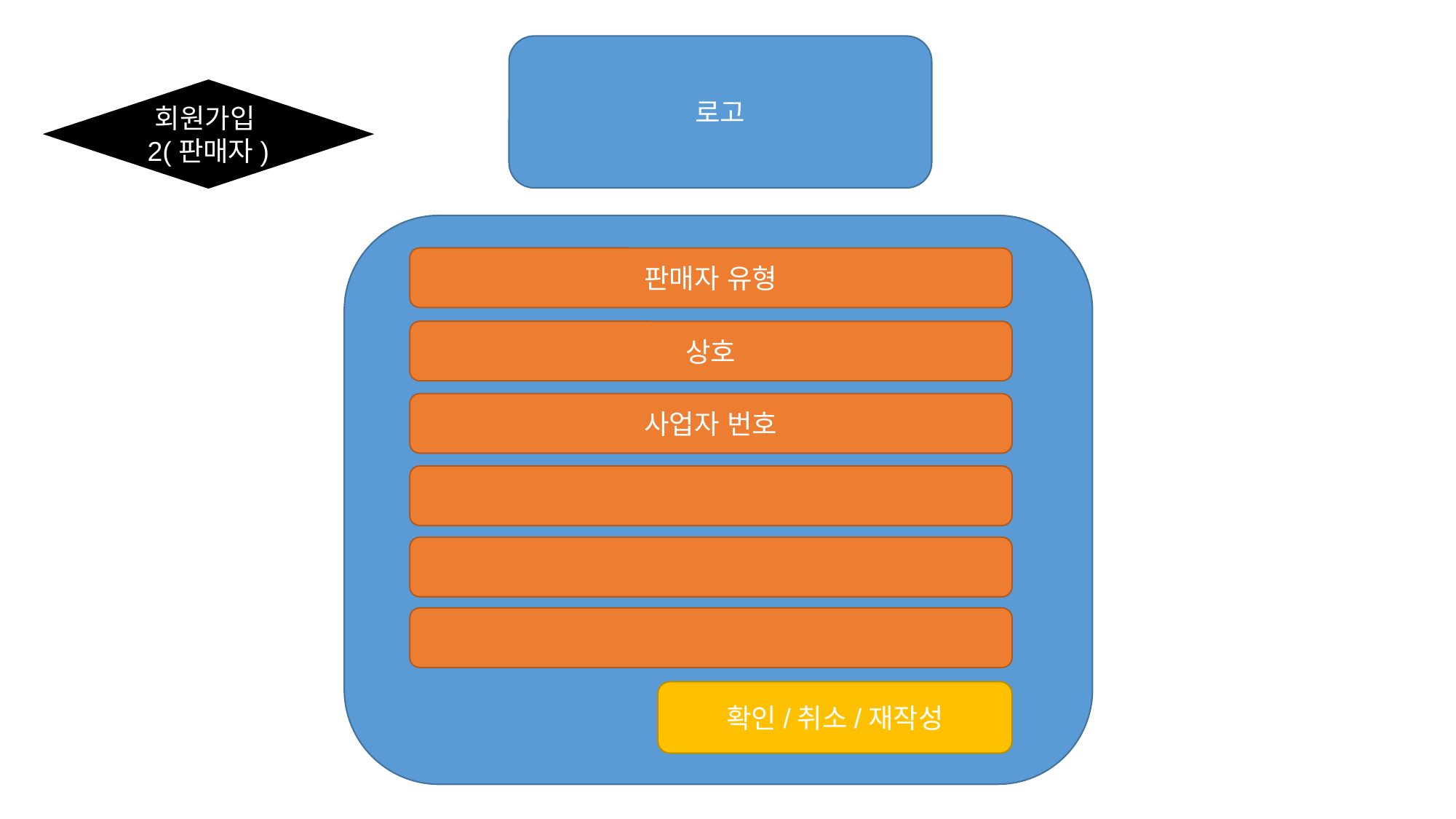

로고
회원가입2(판매자)

판매자 유형
상호
사업자 번호

확인/취소/재작성